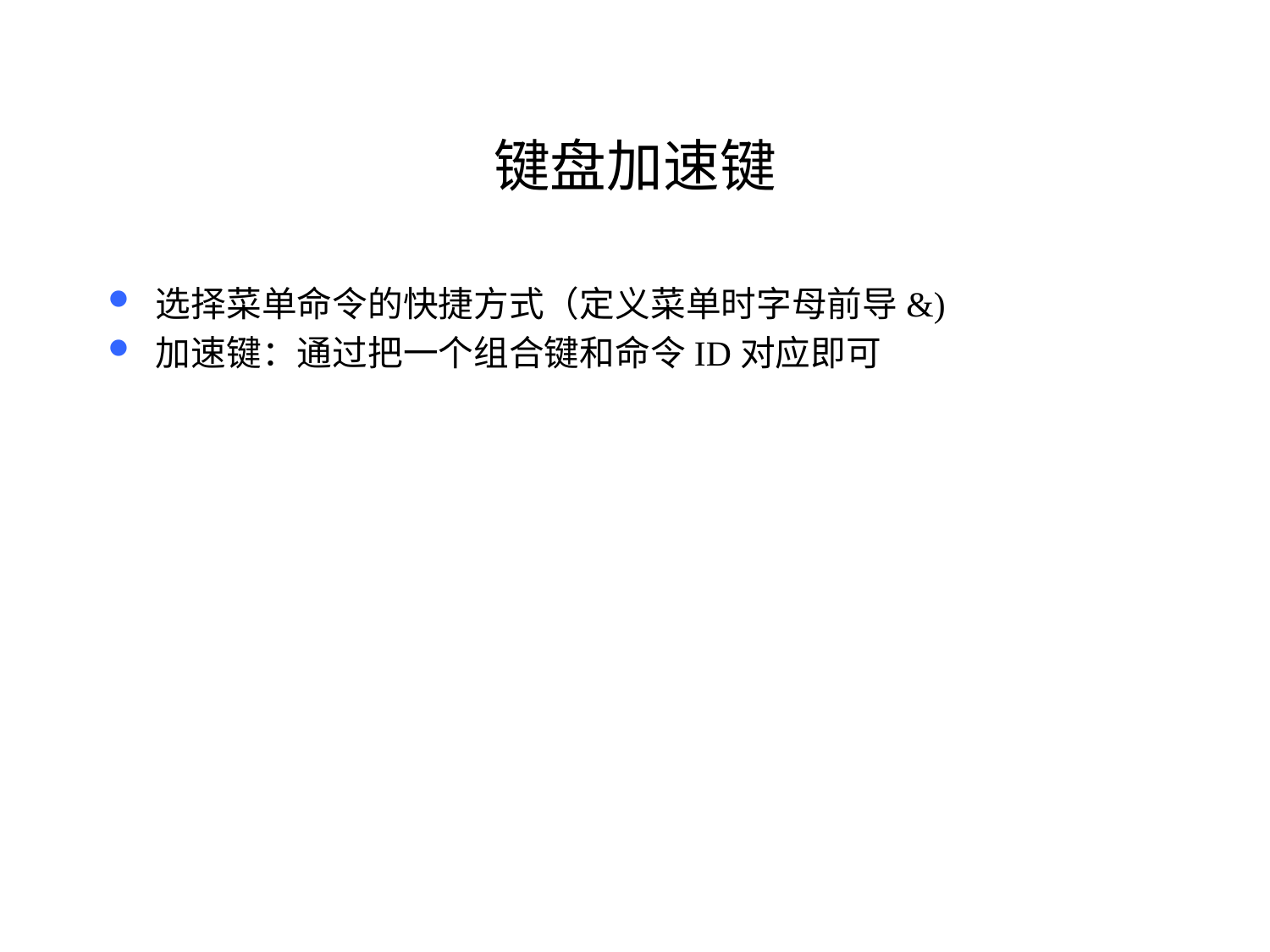

# 键盘加速键
选择菜单命令的快捷方式（定义菜单时字母前导&)
加速键：通过把一个组合键和命令ID对应即可
96